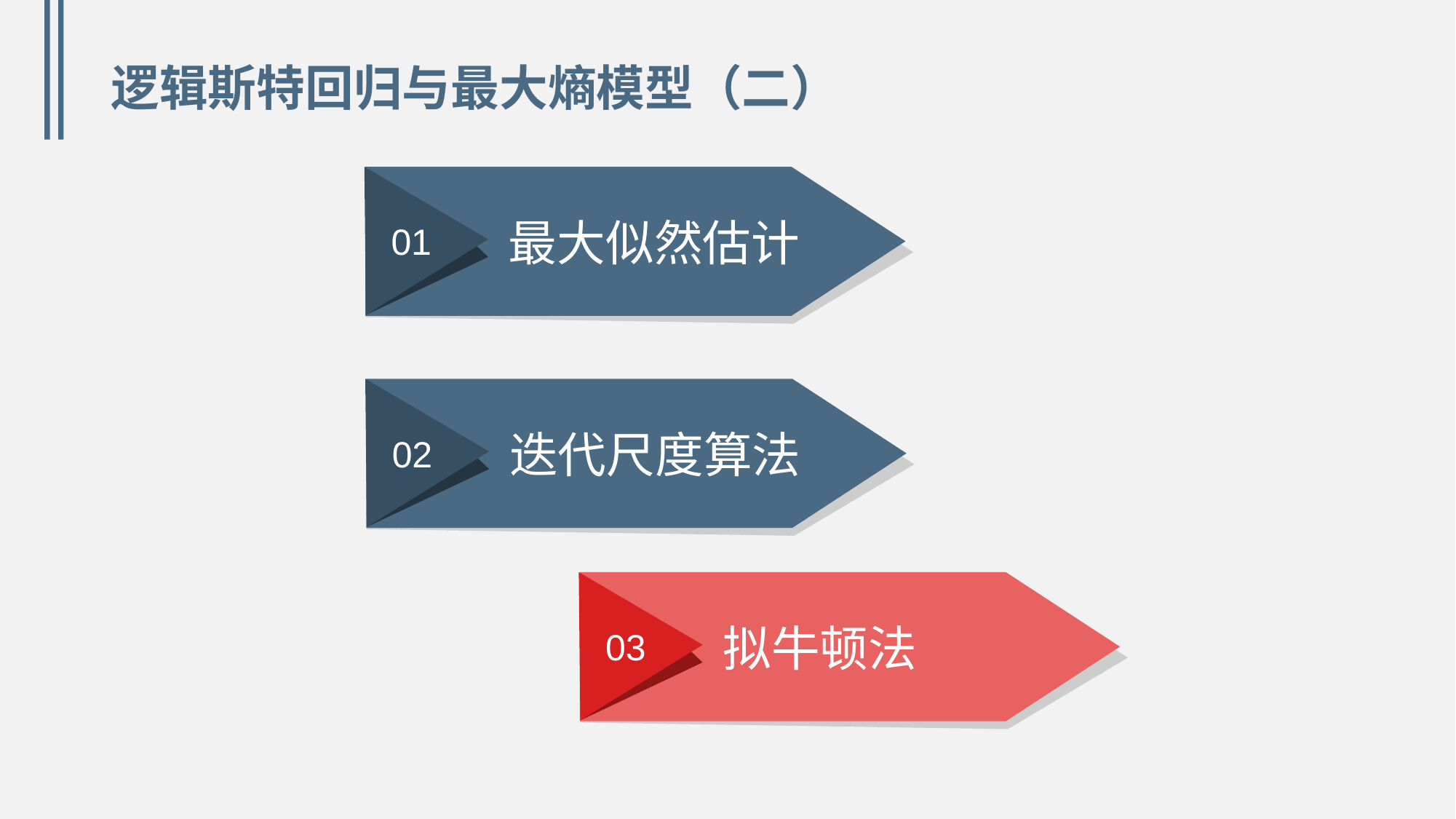

逻辑斯特回归与最大熵模型（二）
01
   最大似然估计

02
   迭代尺度算法

03
   拟牛顿法